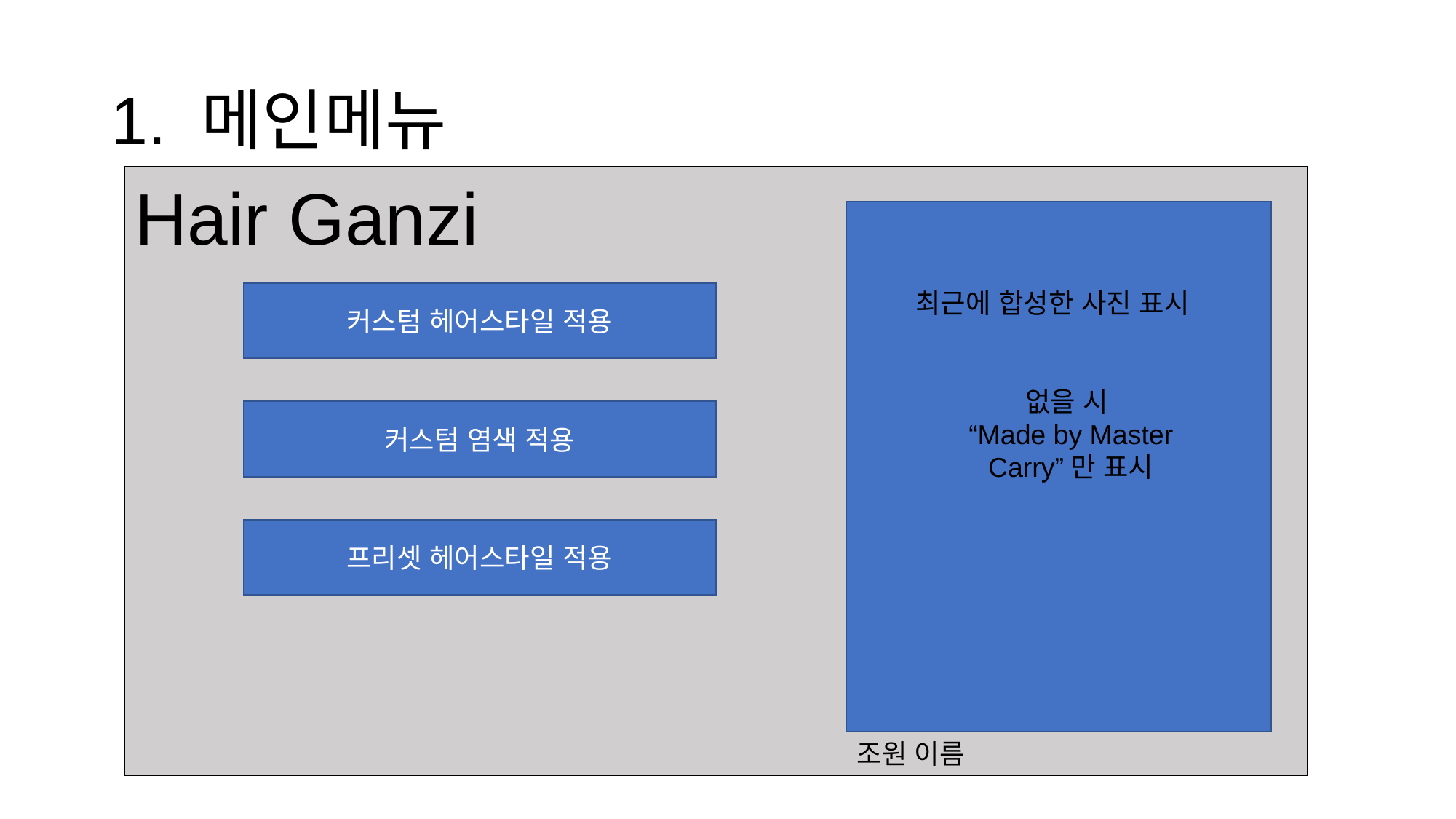

# 1. 메인메뉴

Hair Ganzi

최근에 합성한 사진 표시

없을 시
“Made by Master Carry”만 표시
커스텀 헤어스타일 적용
커스텀 염색 적용
프리셋 헤어스타일 적용
조원 이름